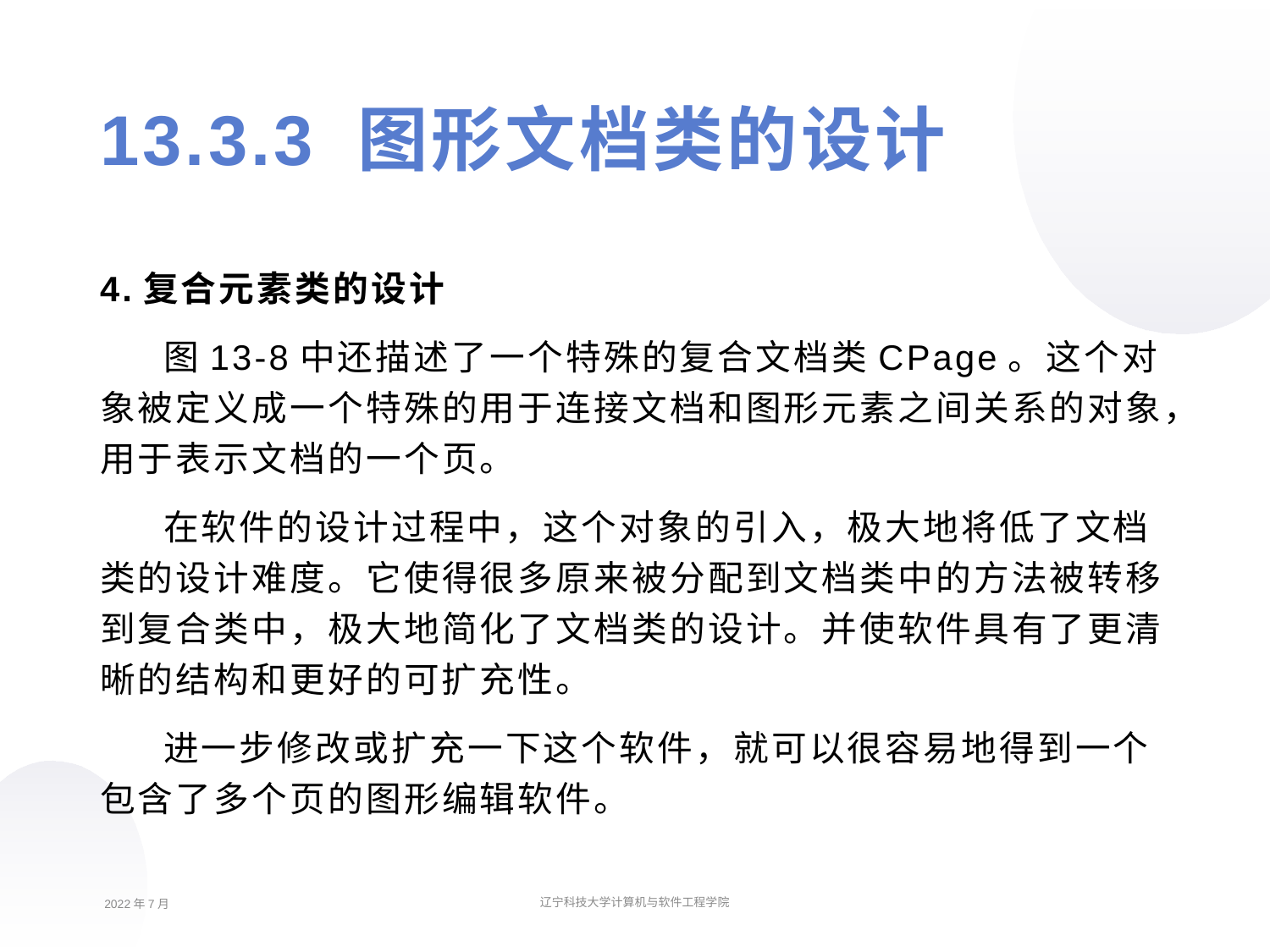

13.3.3 图形文档类的设计
4.复合元素类的设计
图13-8中还描述了一个特殊的复合文档类CPage。这个对象被定义成一个特殊的用于连接文档和图形元素之间关系的对象，用于表示文档的一个页。
在软件的设计过程中，这个对象的引入，极大地将低了文档类的设计难度。它使得很多原来被分配到文档类中的方法被转移到复合类中，极大地简化了文档类的设计。并使软件具有了更清晰的结构和更好的可扩充性。
进一步修改或扩充一下这个软件，就可以很容易地得到一个包含了多个页的图形编辑软件。

2022年7月
辽宁科技大学计算机与软件工程学院
42